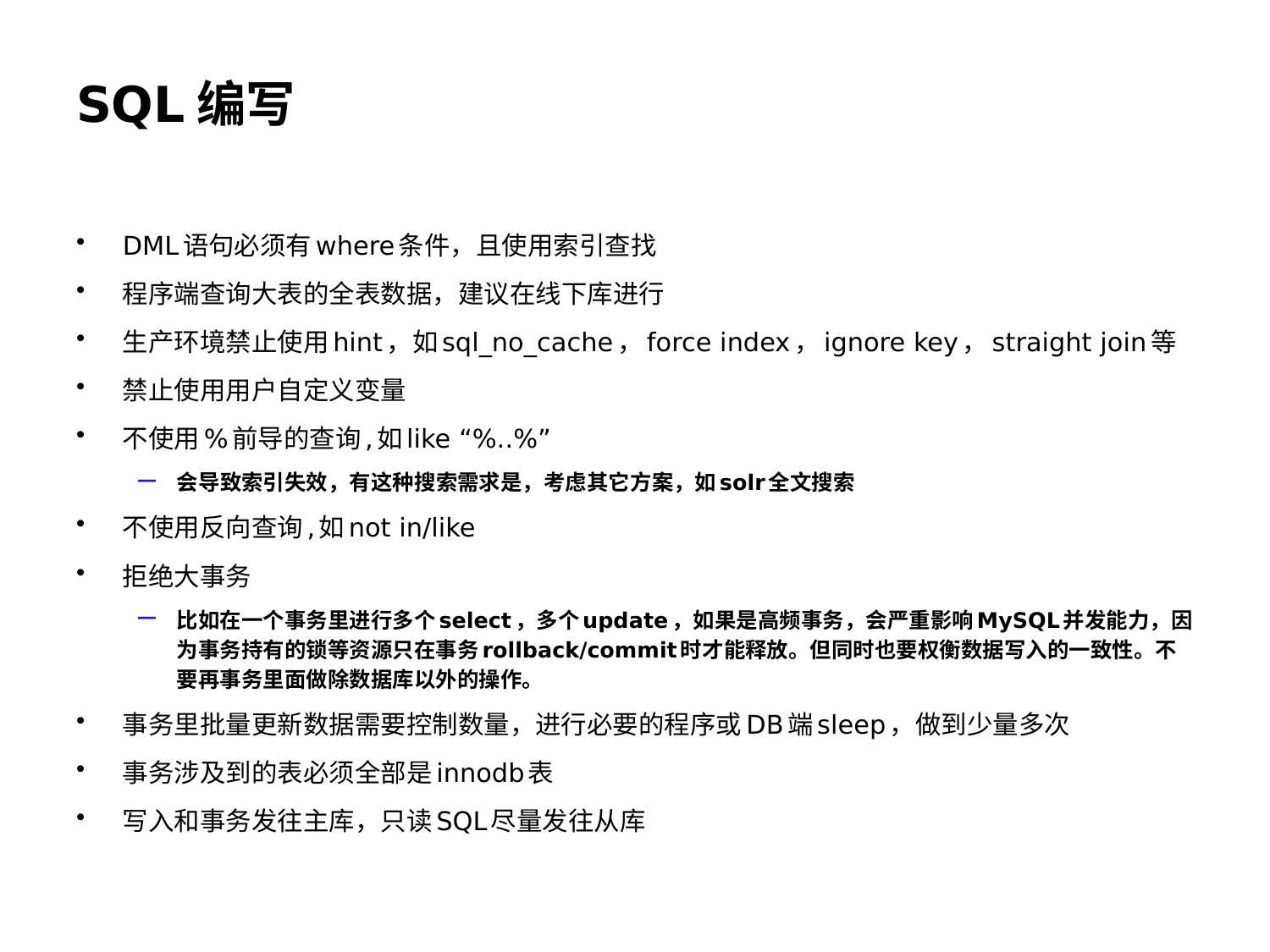

# SQL编写
DML语句必须有where条件，且使用索引查找
程序端查询大表的全表数据，建议在线下库进行
生产环境禁止使用hint，如sql_no_cache，force index，ignore key，straight join等
禁止使用用户自定义变量
不使用%前导的查询,如like “%..%”
会导致索引失效，有这种搜索需求是，考虑其它方案，如solr全文搜索
不使用反向查询,如not in/like
拒绝大事务
比如在一个事务里进行多个select，多个update，如果是高频事务，会严重影响MySQL并发能力，因为事务持有的锁等资源只在事务rollback/commit时才能释放。但同时也要权衡数据写入的一致性。不要再事务里面做除数据库以外的操作。
事务里批量更新数据需要控制数量，进行必要的程序或DB端sleep，做到少量多次
事务涉及到的表必须全部是innodb表
写入和事务发往主库，只读SQL尽量发往从库